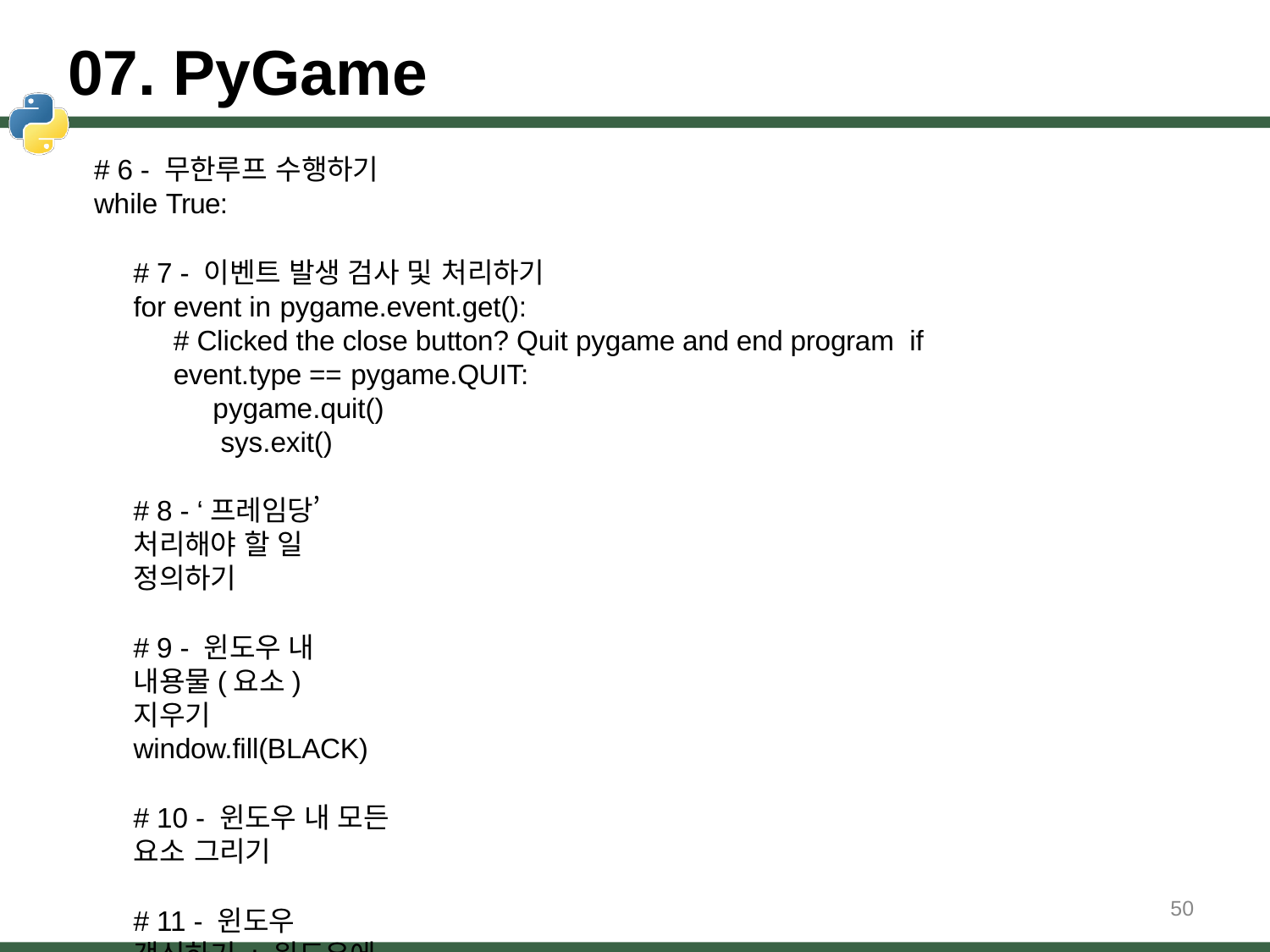

# 07. PyGame

# 6 - 무한루프 수행하기
while True:

# 7 - 이벤트 발생 검사 및 처리하기
for event in pygame.event.get():
# Clicked the close button? Quit pygame and end program  if event.type == pygame.QUIT:
pygame.quit()  sys.exit()

# 8 - ‘프레임당’ 처리해야 할 일 정의하기

# 9 - 윈도우 내 내용물(요소) 지우기
window.fill(BLACK)

# 10 - 윈도우 내 모든 요소 그리기

# 11 - 윈도우 갱신하기 : 윈도우에 포함될 모든 요소를 실제 윈도우에 출력
pygame.display.update()

# 12 - 윈도우 갱신 주기 늦추기
clock.tick(FRAMES_PER_SECOND)	# make pygame wait
50